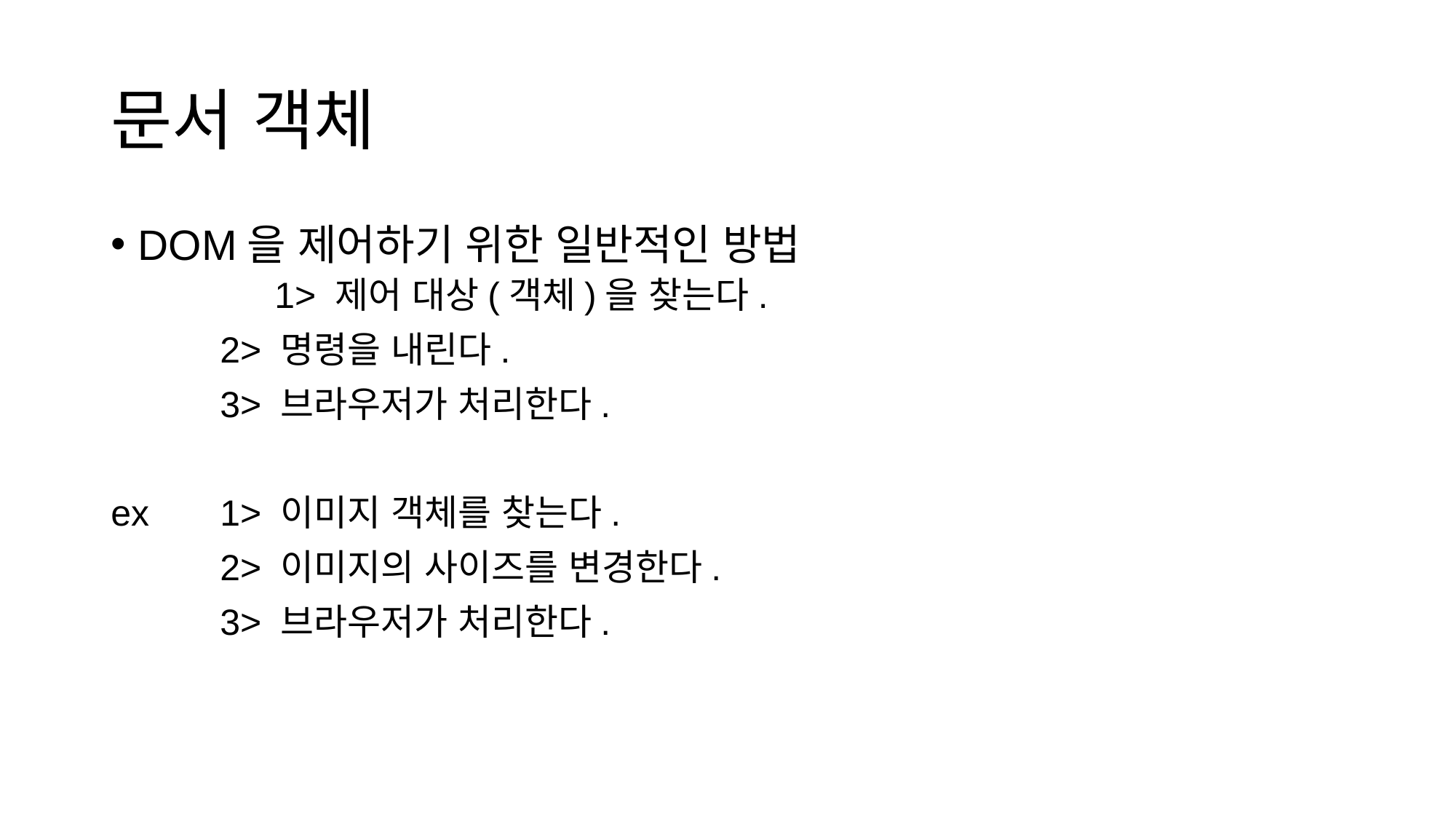

# 문서 객체
DOM을 제어하기 위한 일반적인 방법
	1> 제어 대상(객체)을 찾는다.
	2> 명령을 내린다.
	3> 브라우저가 처리한다.

ex	1> 이미지 객체를 찾는다.
	2> 이미지의 사이즈를 변경한다.
	3> 브라우저가 처리한다.